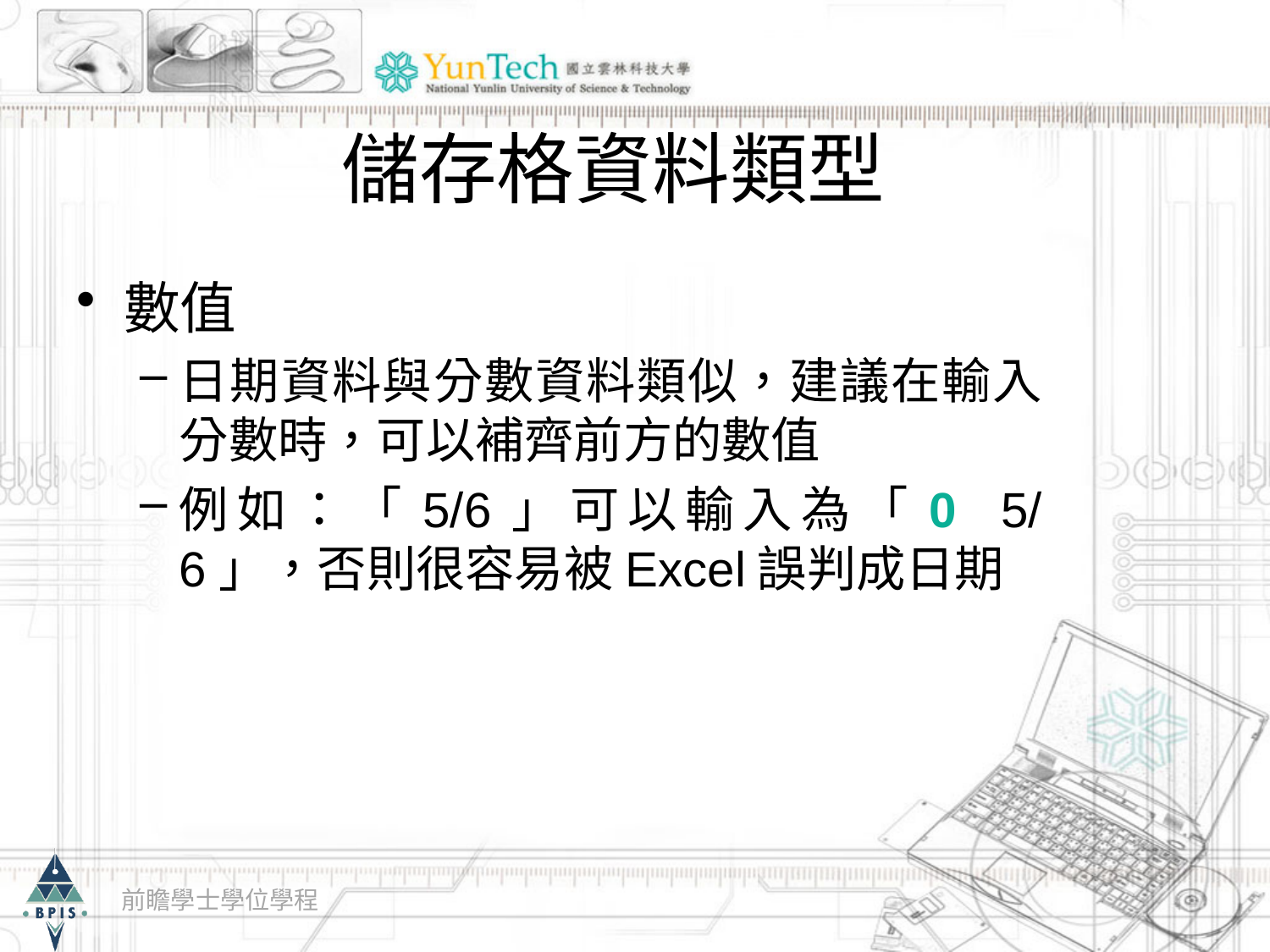

# 儲存格資料類型
數值
日期資料與分數資料類似，建議在輸入分數時，可以補齊前方的數值
例如：「5/6」可以輸入為「0  5/6」，否則很容易被Excel誤判成日期